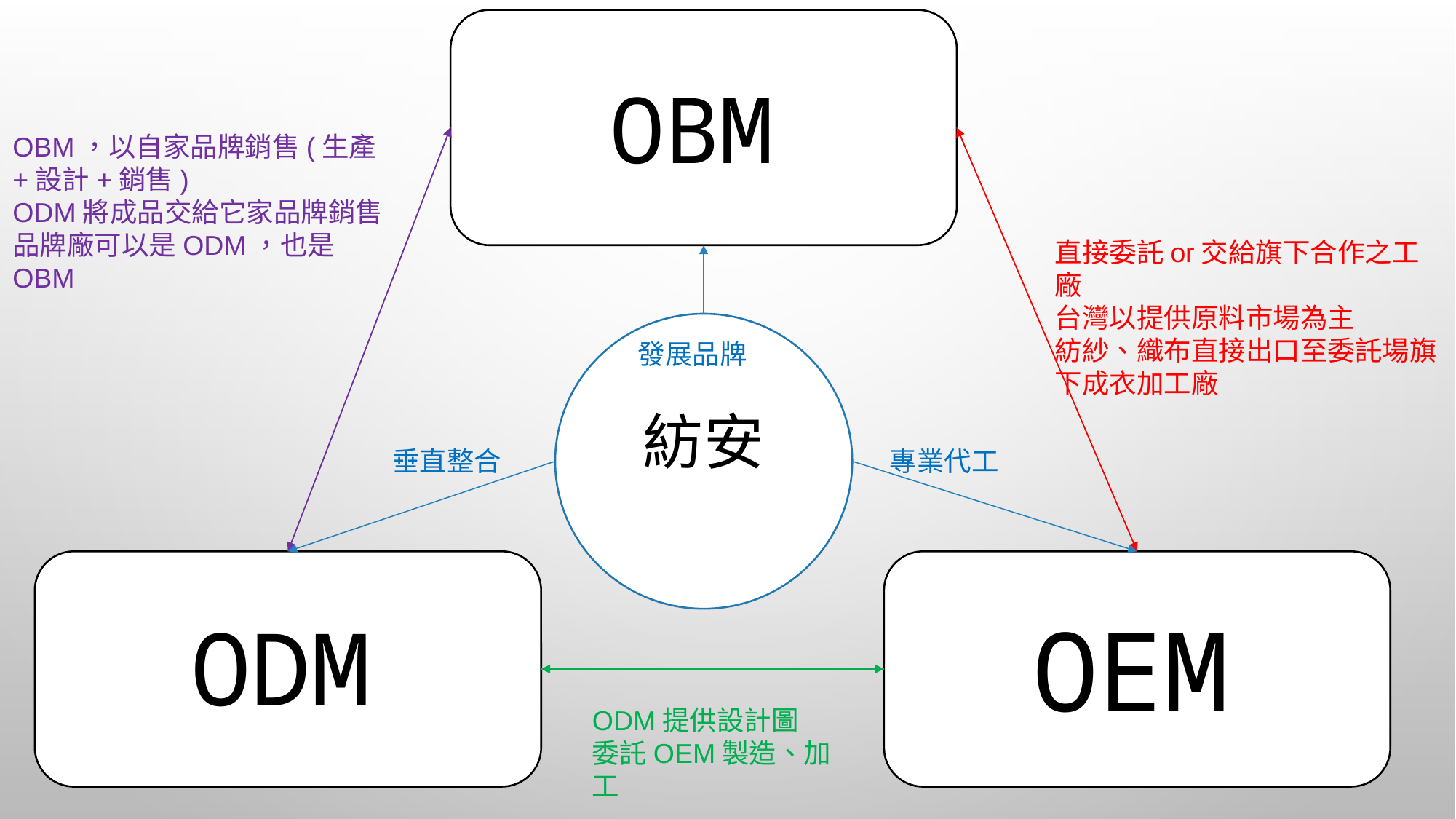

OBM
OBM，以自家品牌銷售(生產+設計+銷售)
ODM將成品交給它家品牌銷售
品牌廠可以是ODM，也是OBM
直接委託or交給旗下合作之工廠
台灣以提供原料市場為主
紡紗、織布直接出口至委託場旗下成衣加工廠

發展品牌
紡安
垂直整合
專業代工

OEM
ODM
ODM提供設計圖
委託OEM製造、加工